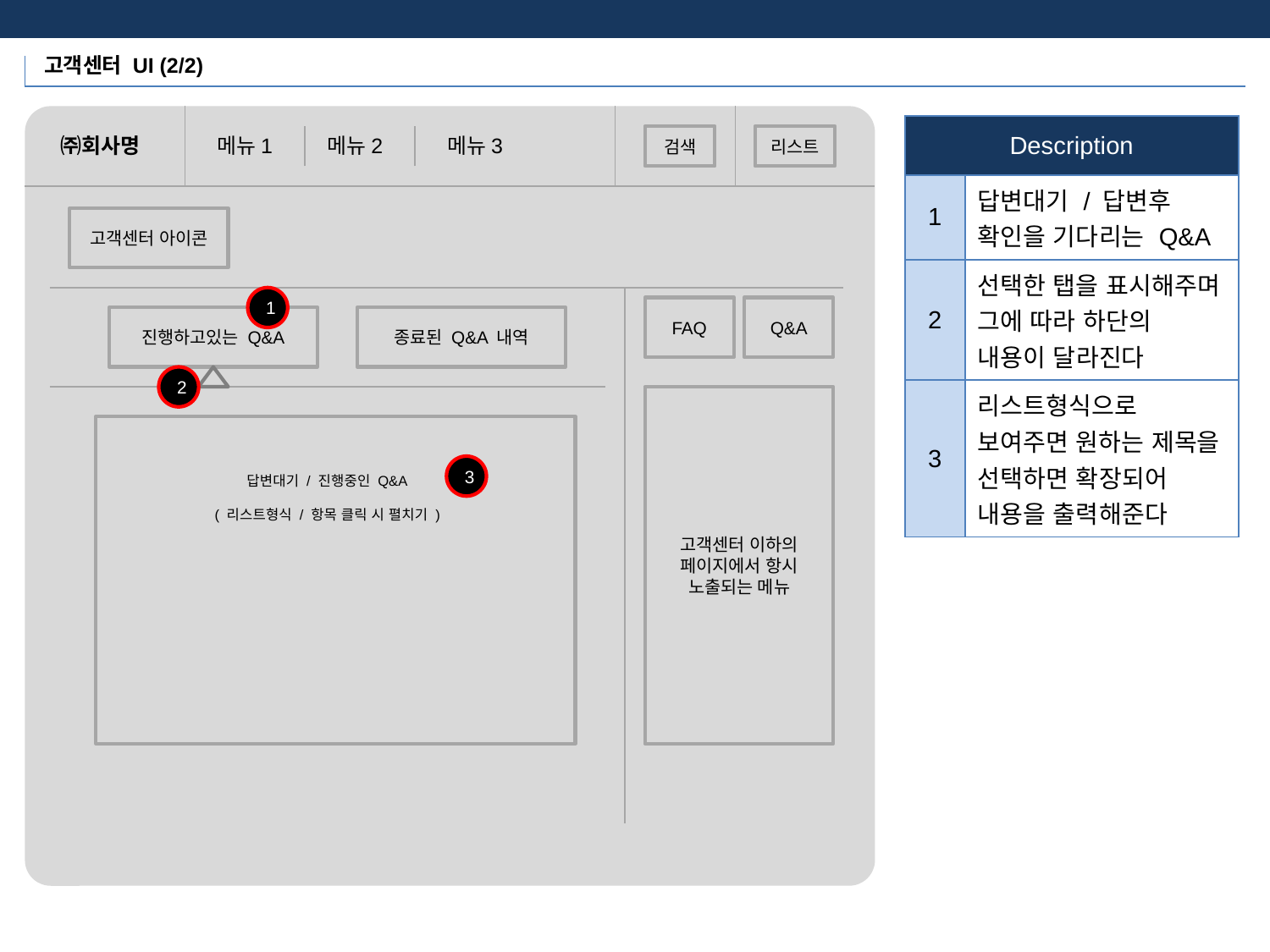

고객센터 UI (2/2)

| Description |  |
| --- | --- |
| 1 | 답변대기 / 답변후 확인을 기다리는 Q&A |
| 2 | 선택한 탭을 표시해주며 그에 따라 하단의 내용이 달라진다 |
| 3 | 리스트형식으로 보여주면 원하는 제목을 선택하면 확장되어 내용을 출력해준다 |
㈜회사명
메뉴1
메뉴2
메뉴3
검색
리스트
고객센터 아이콘
1
FAQ
Q&A
진행하고있는 Q&A
종료된 Q&A 내역
2

고객센터 이하의
페이지에서 항시
노출되는 메뉴

3
답변대기 / 진행중인 Q&A

( 리스트형식 / 항목 클릭 시 펼치기 )